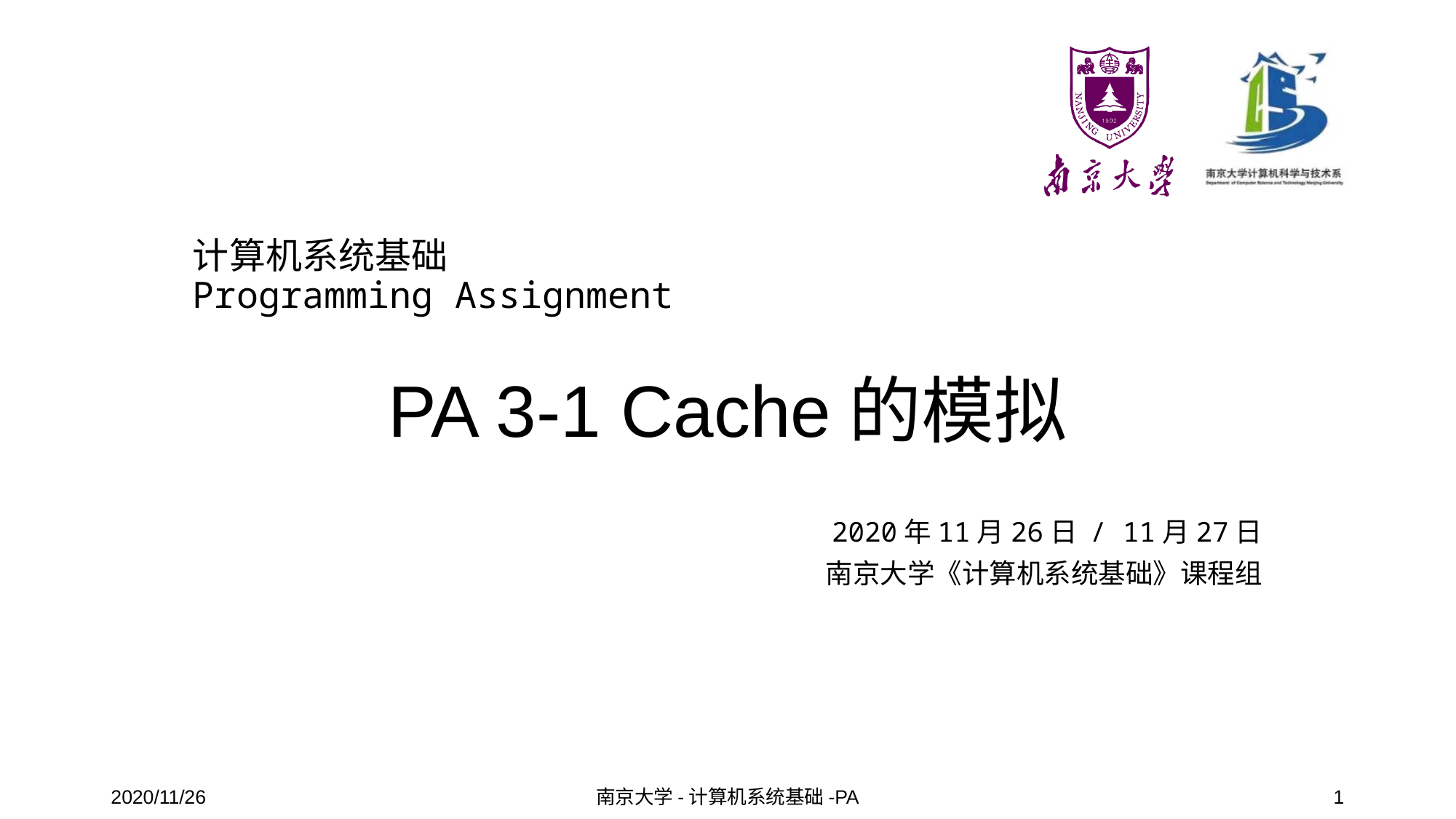

PA 3-1 Cache的模拟
计算机系统基础
Programming Assignment
2020年11月26日 / 11月27日
南京大学《计算机系统基础》课程组
2020/11/26
南京大学-计算机系统基础-PA
1